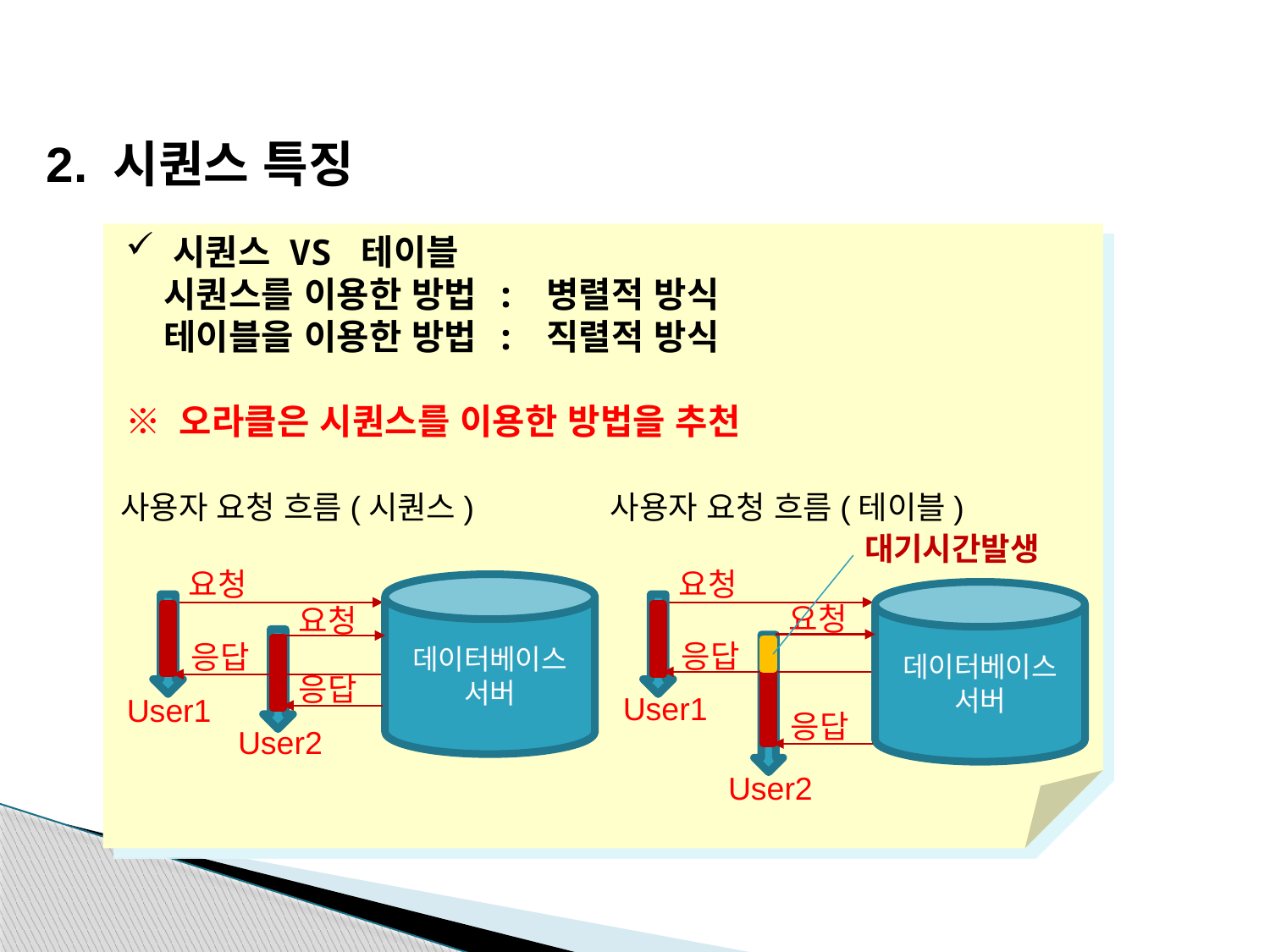

2. 시퀀스 특징
시퀀스 VS 테이블
   시퀀스를 이용한 방법 : 병렬적 방식
   테이블을 이용한 방법 : 직렬적 방식

※ 오라클은 시퀀스를 이용한 방법을 추천

사용자 요청 흐름(시퀀스)
사용자 요청 흐름(테이블)
대기시간발생
요청
요청
데이터베이스 서버
데이터베이스 서버
요청
요청

응답
응답

응답

User1
User1
응답
User2
User2